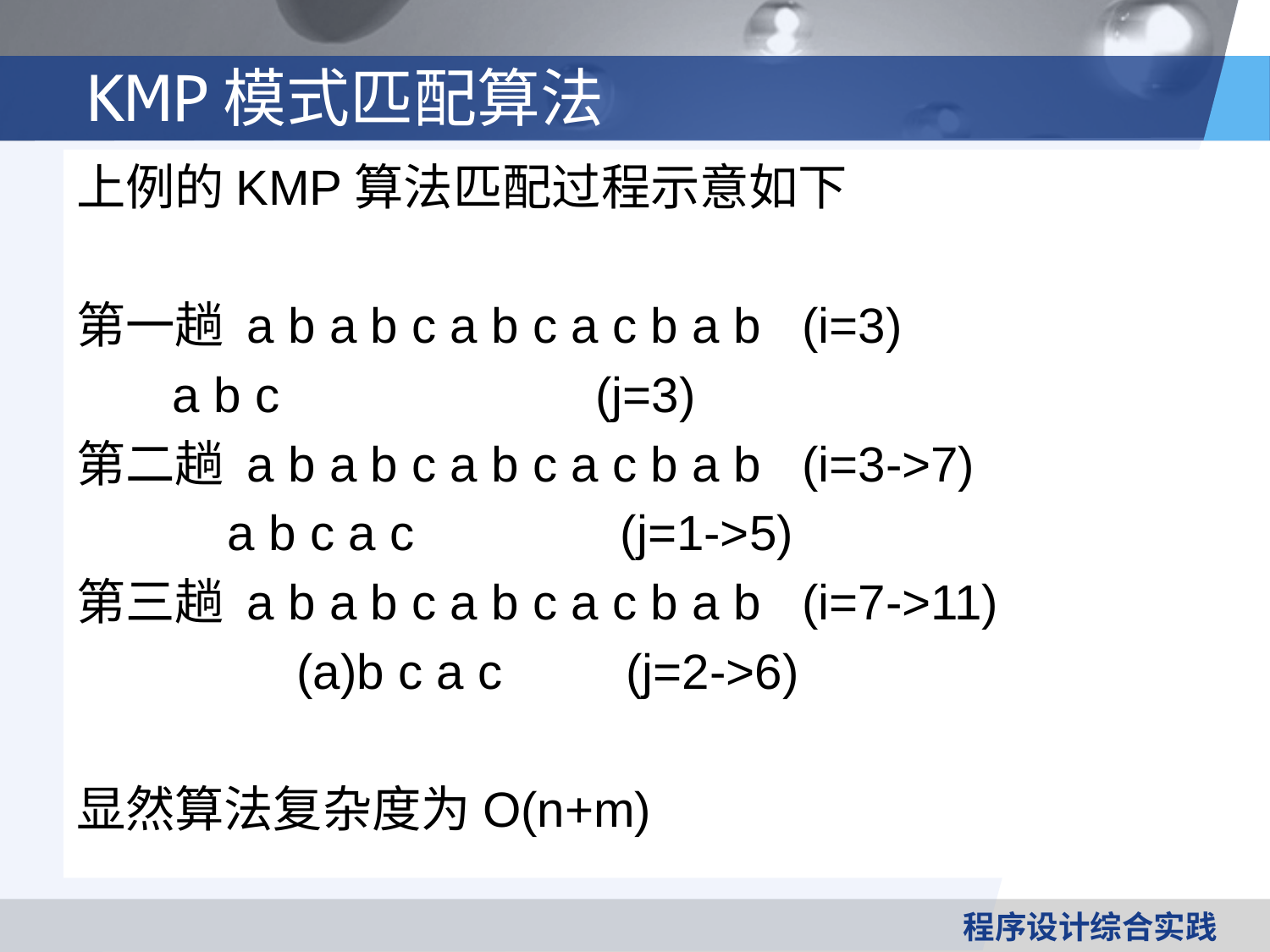

# KMP模式匹配算法
上例的KMP算法匹配过程示意如下

第一趟 a b a b c a b c a c b a b   (i=3)
       a b c                       (j=3)
第二趟 a b a b c a b c a c b a b   (i=3->7)
           a b c a c               (j=1->5)
第三趟 a b a b c a b c a c b a b   (i=7->11)
                (a)b c a c         (j=2->6)

显然算法复杂度为O(n+m)